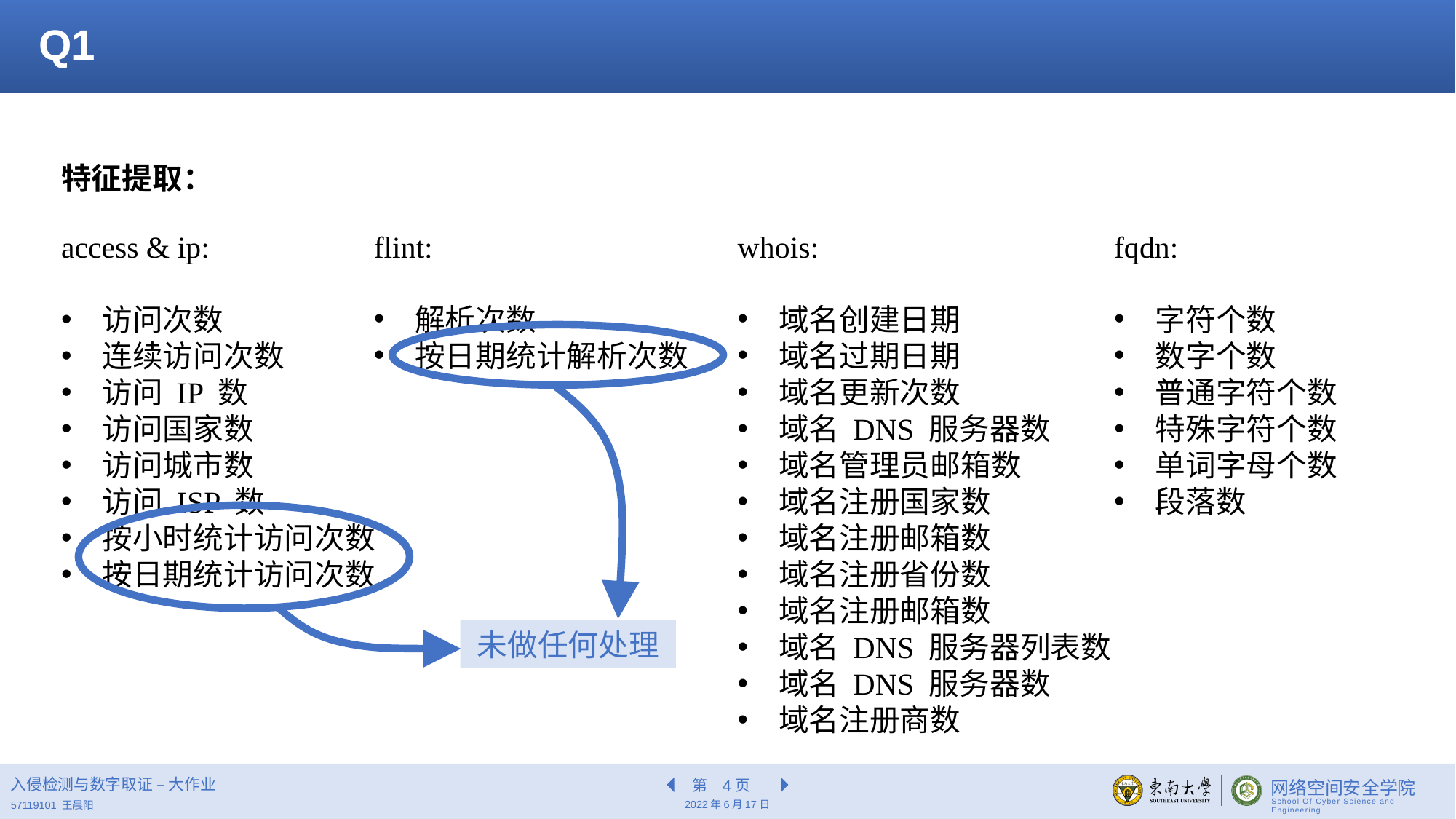

Q1
特征提取：
flint:

解析次数
按日期统计解析次数
whois:

域名创建日期
域名过期日期
域名更新次数
域名 DNS 服务器数
域名管理员邮箱数
域名注册国家数
域名注册邮箱数
域名注册省份数
域名注册邮箱数
域名 DNS 服务器列表数
域名 DNS 服务器数
域名注册商数
fqdn:

字符个数
数字个数
普通字符个数
特殊字符个数
单词字母个数
段落数
access & ip:

访问次数
连续访问次数
访问 IP 数
访问国家数
访问城市数
访问 ISP 数
按小时统计访问次数
按日期统计访问次数

未做任何处理
入侵检测与数字取证 – 大作业
4
2022年6月17日
57119101 王晨阳